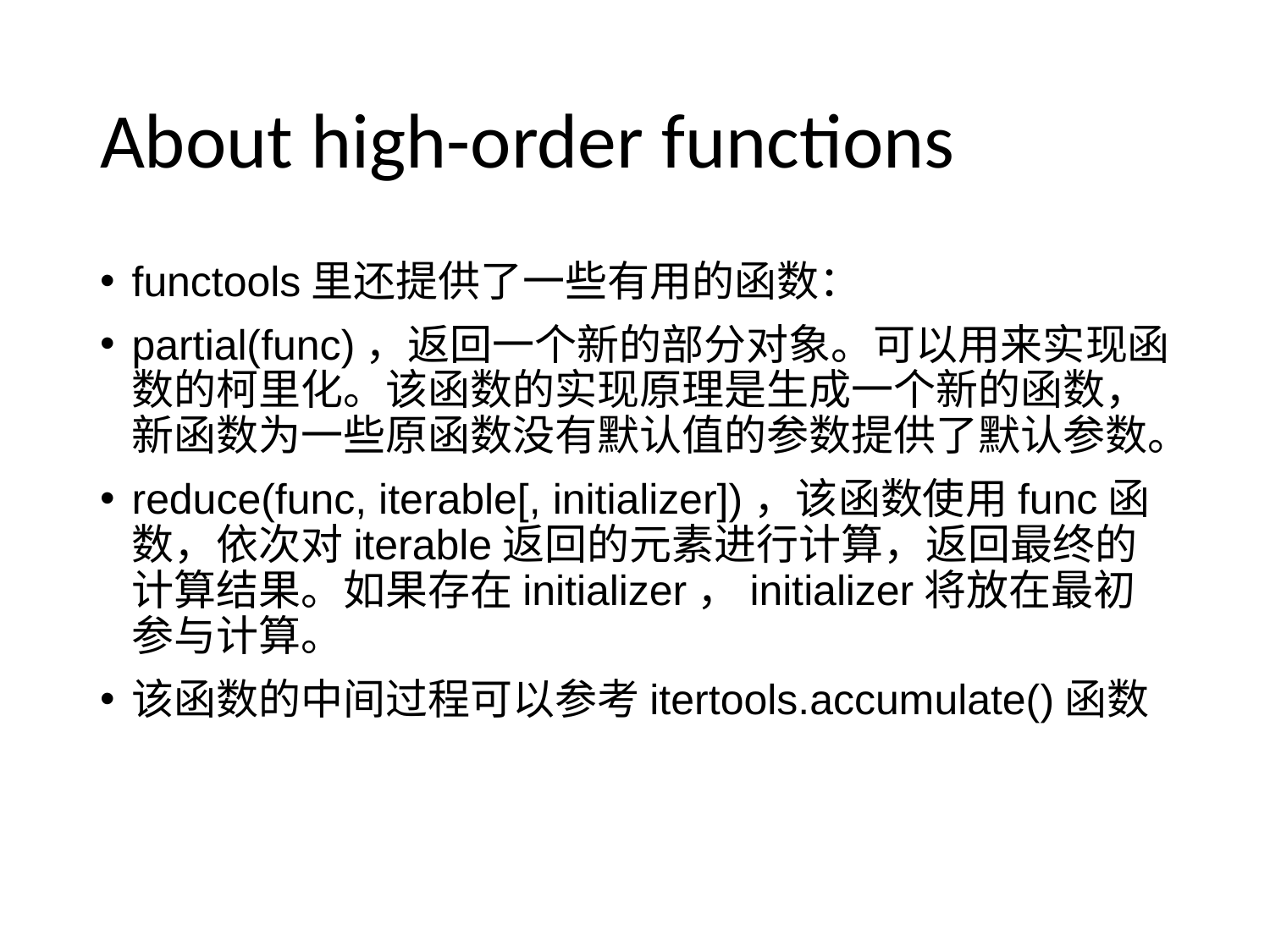

# About high-order functions
functools里还提供了一些有用的函数：
partial(func)，返回一个新的部分对象。可以用来实现函数的柯里化。该函数的实现原理是生成一个新的函数，新函数为一些原函数没有默认值的参数提供了默认参数。
reduce(func, iterable[, initializer])，该函数使用func函数，依次对iterable返回的元素进行计算，返回最终的计算结果。如果存在initializer，initializer将放在最初参与计算。
该函数的中间过程可以参考itertools.accumulate()函数